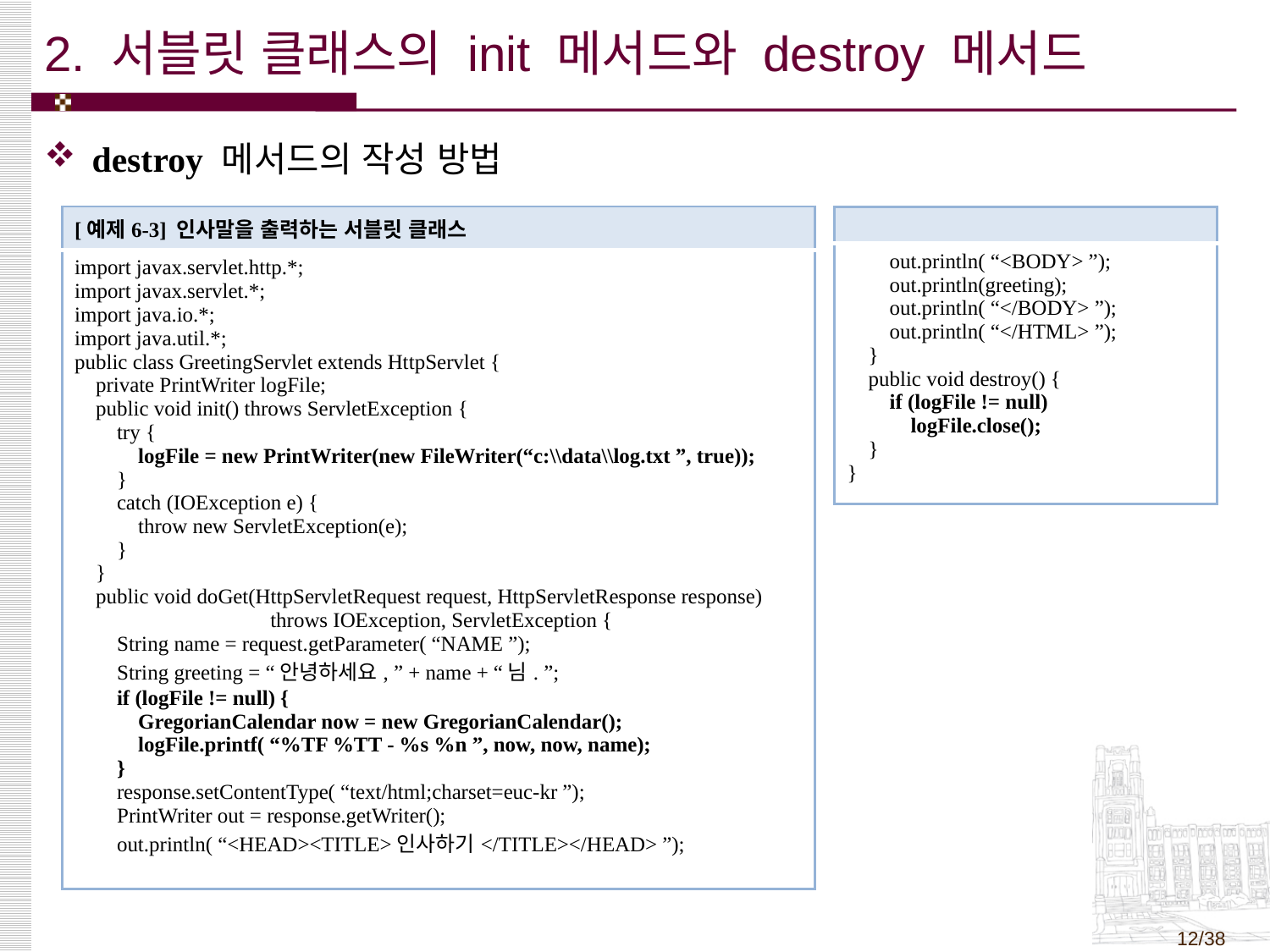

# 2. 서블릿 클래스의 init 메서드와 destroy 메서드
destroy 메서드의 작성 방법

| [예제6-3] 인사말을 출력하는 서블릿 클래스 |
| --- |
| import javax.servlet.http.\*; import javax.servlet.\*; import java.io.\*; import java.util.\*; public class GreetingServlet extends HttpServlet { private PrintWriter logFile; public void init() throws ServletException { try { logFile = new PrintWriter(new FileWriter(“c:\\data\\log.txt ”, true)); } catch (IOException e) { throw new ServletException(e); } } public void doGet(HttpServletRequest request, HttpServletResponse response) throws IOException, ServletException { String name = request.getParameter( “NAME ”); String greeting = “안녕하세요, ” + name + “님. ”; if (logFile != null) { GregorianCalendar now = new GregorianCalendar(); logFile.printf( “%TF %TT - %s %n ”, now, now, name); } response.setContentType( “text/html;charset=euc-kr ”); PrintWriter out = response.getWriter(); out.println( “<HEAD><TITLE>인사하기</TITLE></HEAD> ”); |
|  |
| --- |
| out.println( “<BODY> ”); out.println(greeting); out.println( “</BODY> ”); out.println( “</HTML> ”); } public void destroy() { if (logFile != null) logFile.close(); } } |